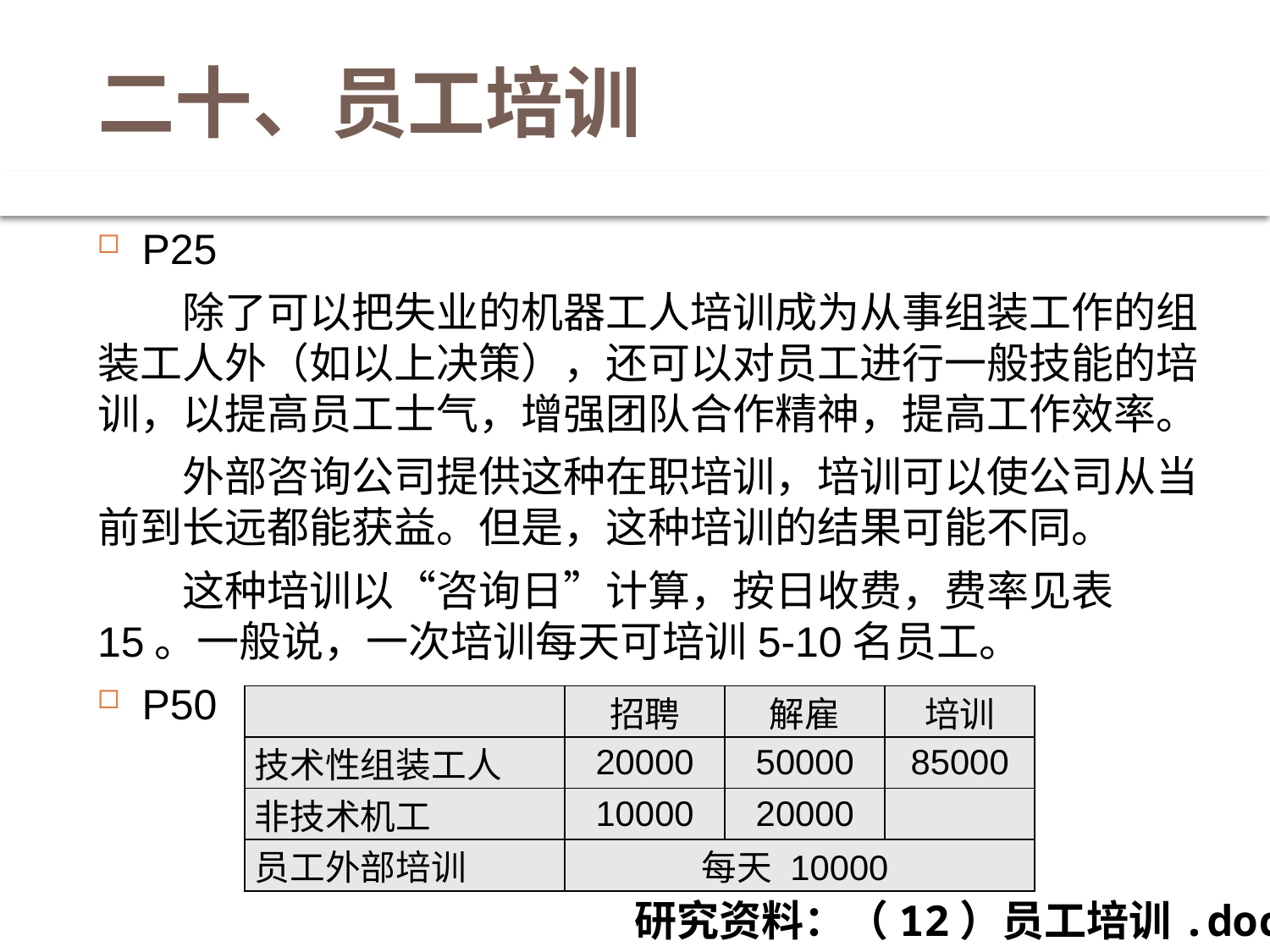

# 二十、员工培训
P25
　　除了可以把失业的机器工人培训成为从事组装工作的组装工人外（如以上决策），还可以对员工进行一般技能的培训，以提高员工士气，增强团队合作精神，提高工作效率。
　　外部咨询公司提供这种在职培训，培训可以使公司从当前到长远都能获益。但是，这种培训的结果可能不同。
　　这种培训以“咨询日”计算，按日收费，费率见表15。一般说，一次培训每天可培训5-10名员工。
P50
|  | 招聘 | 解雇 | 培训 |
| --- | --- | --- | --- |
| 技术性组装工人 | 20000 | 50000 | 85000 |
| 非技术机工 | 10000 | 20000 |  |
| 员工外部培训 | 每天 10000 |  |  |
研究资料：（12）员工培训.doc